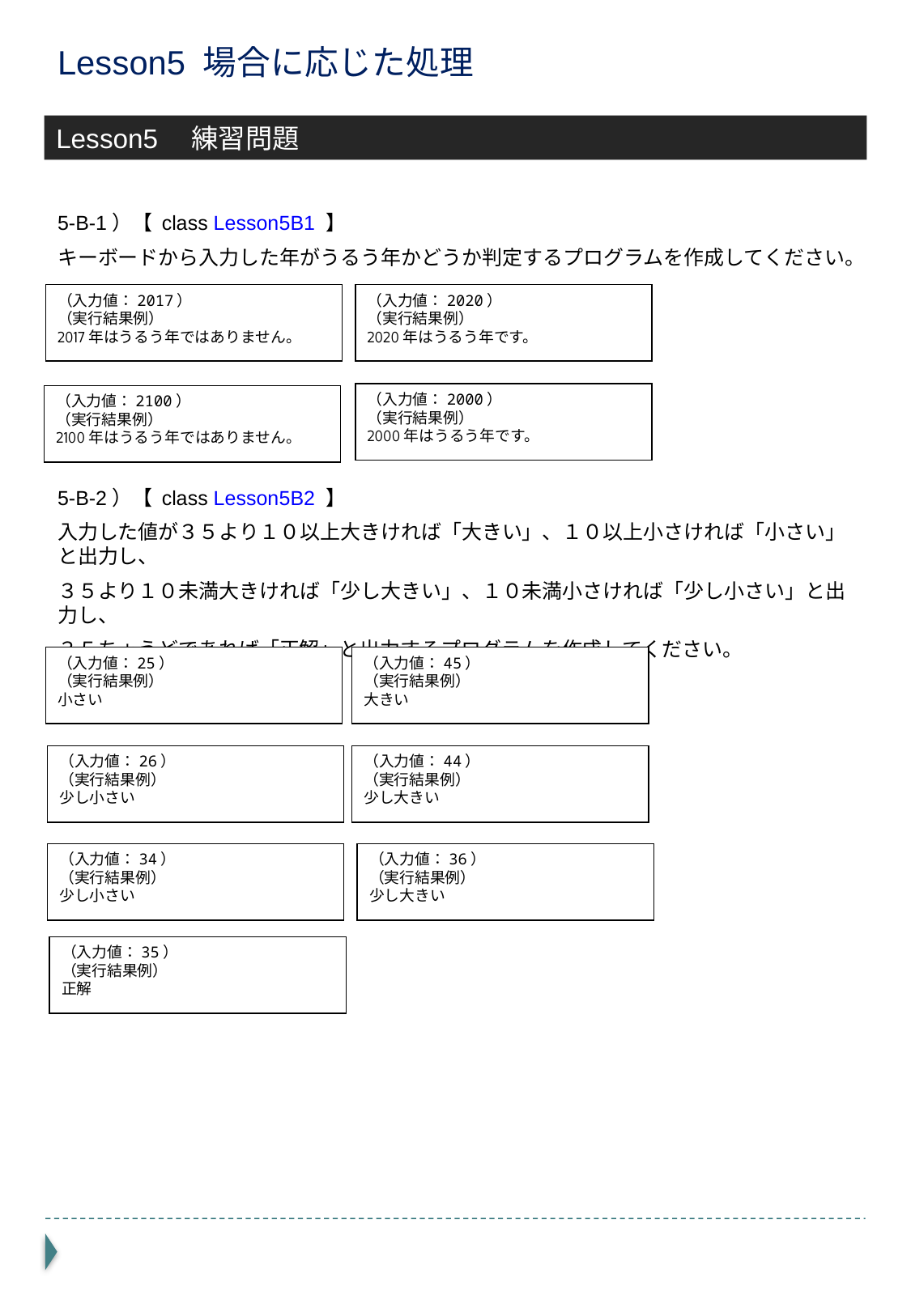

# Lesson5 場合に応じた処理
Lesson5　練習問題

5-B-1）【 class Lesson5B1 】
キーボードから入力した年がうるう年かどうか判定するプログラムを作成してください。

5-B-2）【 class Lesson5B2 】
入力した値が３５より１０以上大きければ「大きい」、１０以上小さければ「小さい」と出力し、
３５より１０未満大きければ「少し大きい」、１０未満小さければ「少し小さい」と出力し、
３５ちょうどであれば「正解」と出力するプログラムを作成してください。

（入力値：2017）
（実行結果例）
2017年はうるう年ではありません。
（入力値：2020）
（実行結果例）
2020年はうるう年です。
（入力値：2000）
（実行結果例）
2000年はうるう年です。
（入力値：2100）
（実行結果例）
2100年はうるう年ではありません。
（入力値：25）
（実行結果例）
小さい
（入力値：45）
（実行結果例）
大きい
（入力値：26）
（実行結果例）
少し小さい
（入力値：44）
（実行結果例）
少し大きい
（入力値：34）
（実行結果例）
少し小さい
（入力値：36）
（実行結果例）
少し大きい
（入力値：35）
（実行結果例）
正解